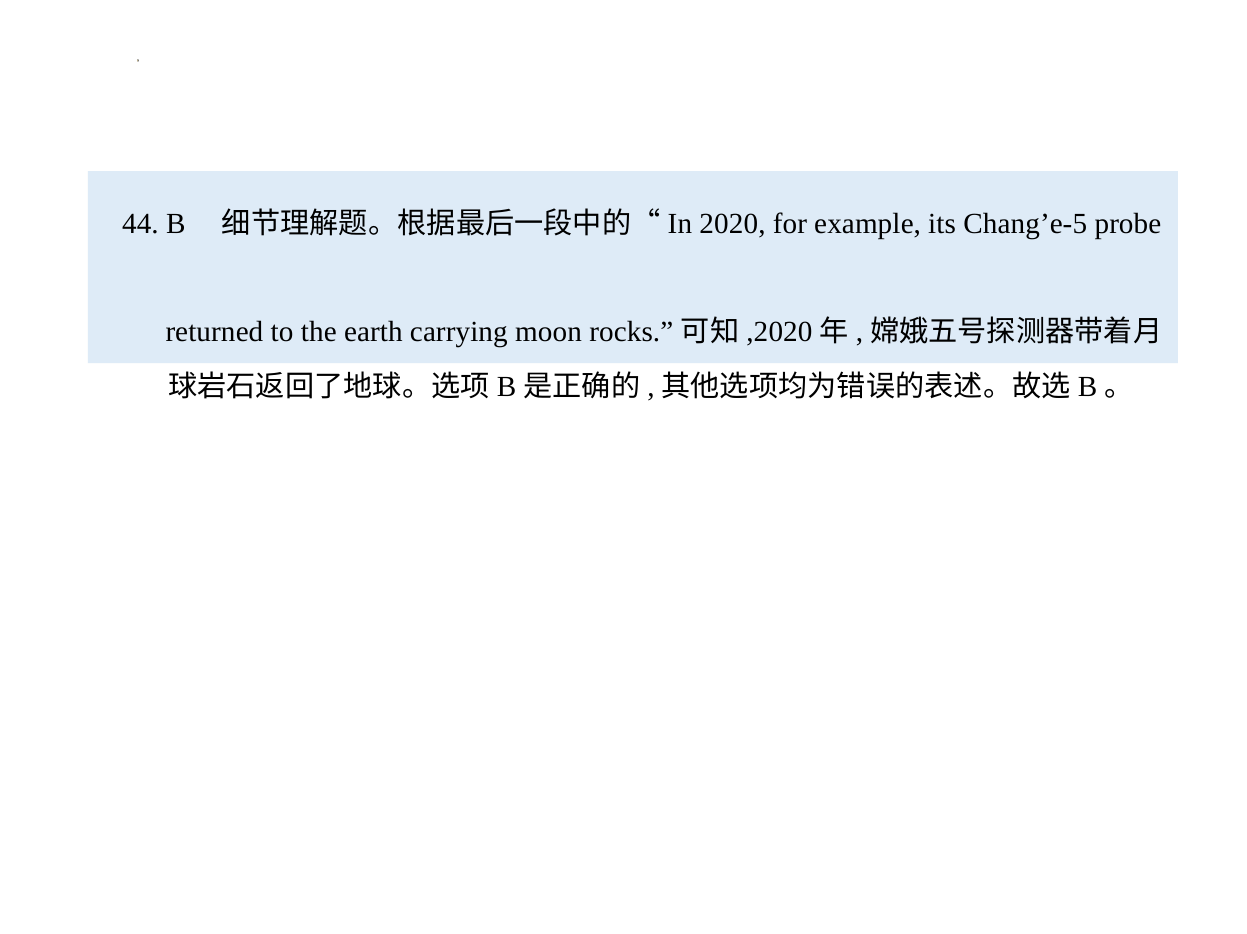

44. B　细节理解题。根据最后一段中的“In 2020, for example, its Chang’e-5 probe
      returned to the earth carrying moon rocks.”可知,2020年,嫦娥五号探测器带着月
      球岩石返回了地球。选项B是正确的,其他选项均为错误的表述。故选B。